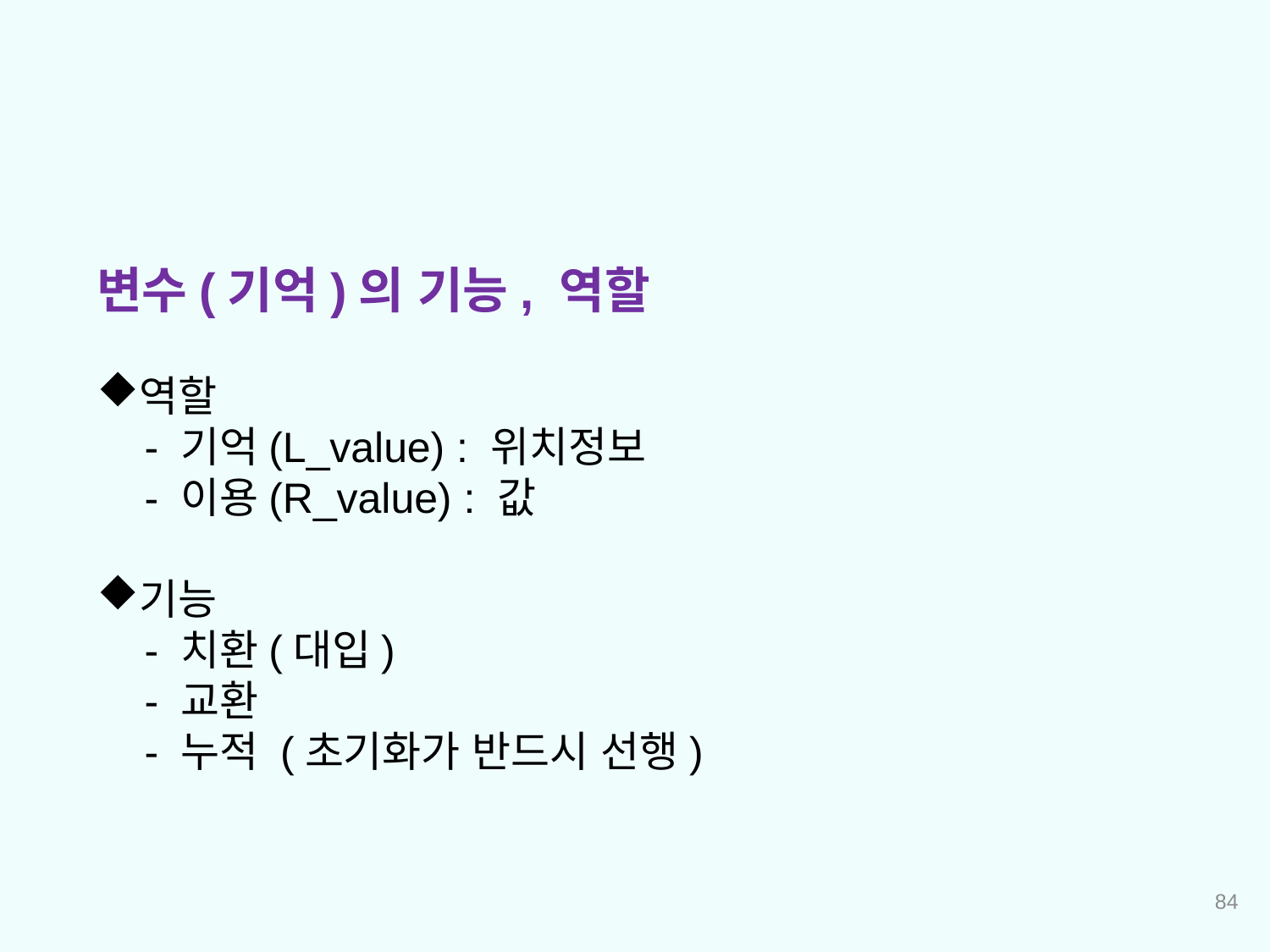

변수(기억)의 기능, 역할

역할
    - 기억(L_value) : 위치정보
    - 이용(R_value) : 값

기능
    - 치환(대입)
    - 교환
    - 누적 (초기화가 반드시 선행)

84